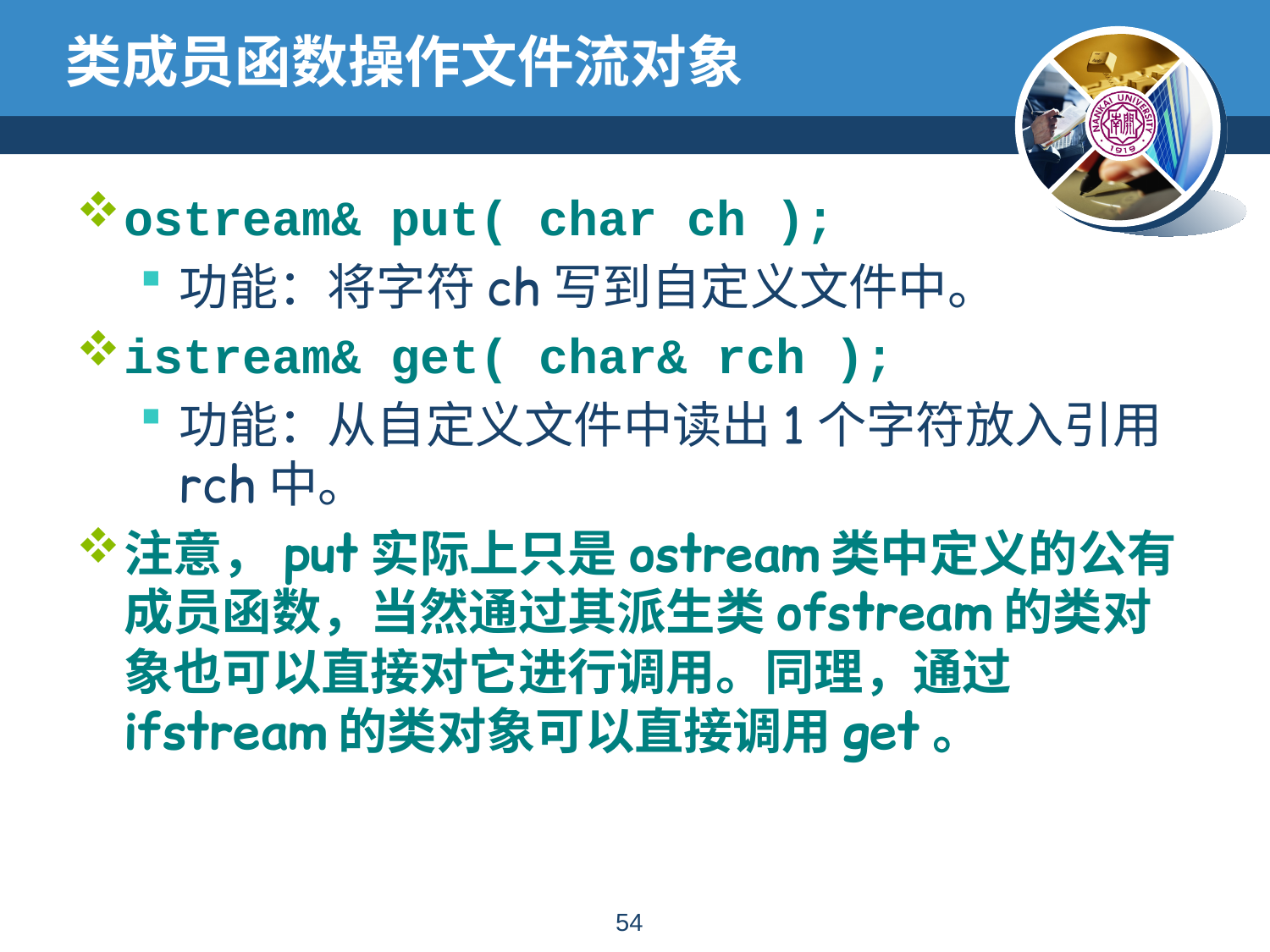

# 类成员函数操作文件流对象
ostream& put( char ch );
功能：将字符ch写到自定义文件中。
istream& get( char& rch );
功能：从自定义文件中读出1个字符放入引用rch中。
注意，put实际上只是ostream类中定义的公有成员函数，当然通过其派生类ofstream的类对象也可以直接对它进行调用。同理，通过ifstream的类对象可以直接调用get。
54